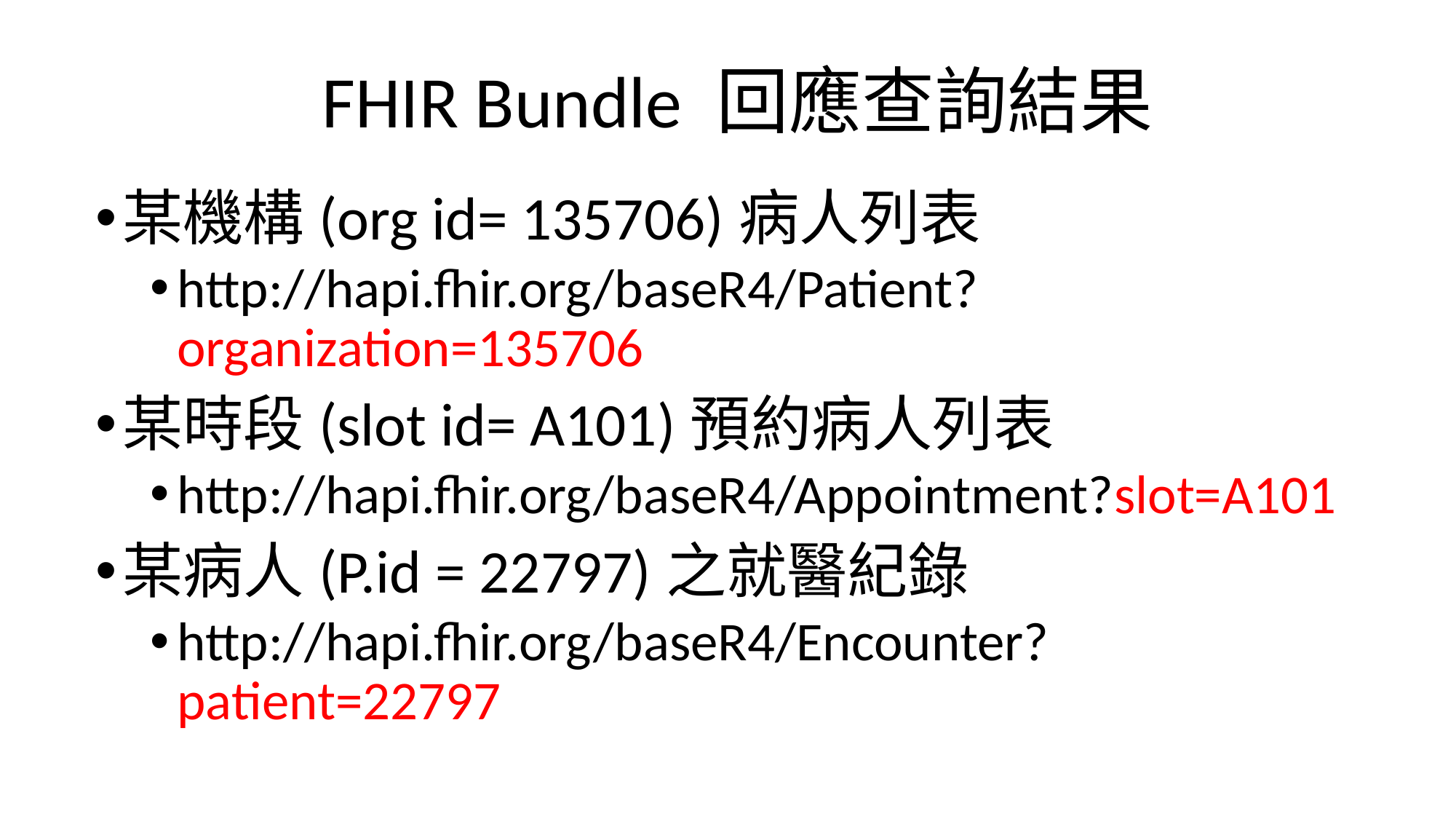

# FHIR Bundle 回應查詢結果
某機構(org id= 135706)病人列表
http://hapi.fhir.org/baseR4/Patient?organization=135706
某時段(slot id= A101)預約病人列表
http://hapi.fhir.org/baseR4/Appointment?slot=A101
某病人(P.id = 22797)之就醫紀錄
http://hapi.fhir.org/baseR4/Encounter?patient=22797